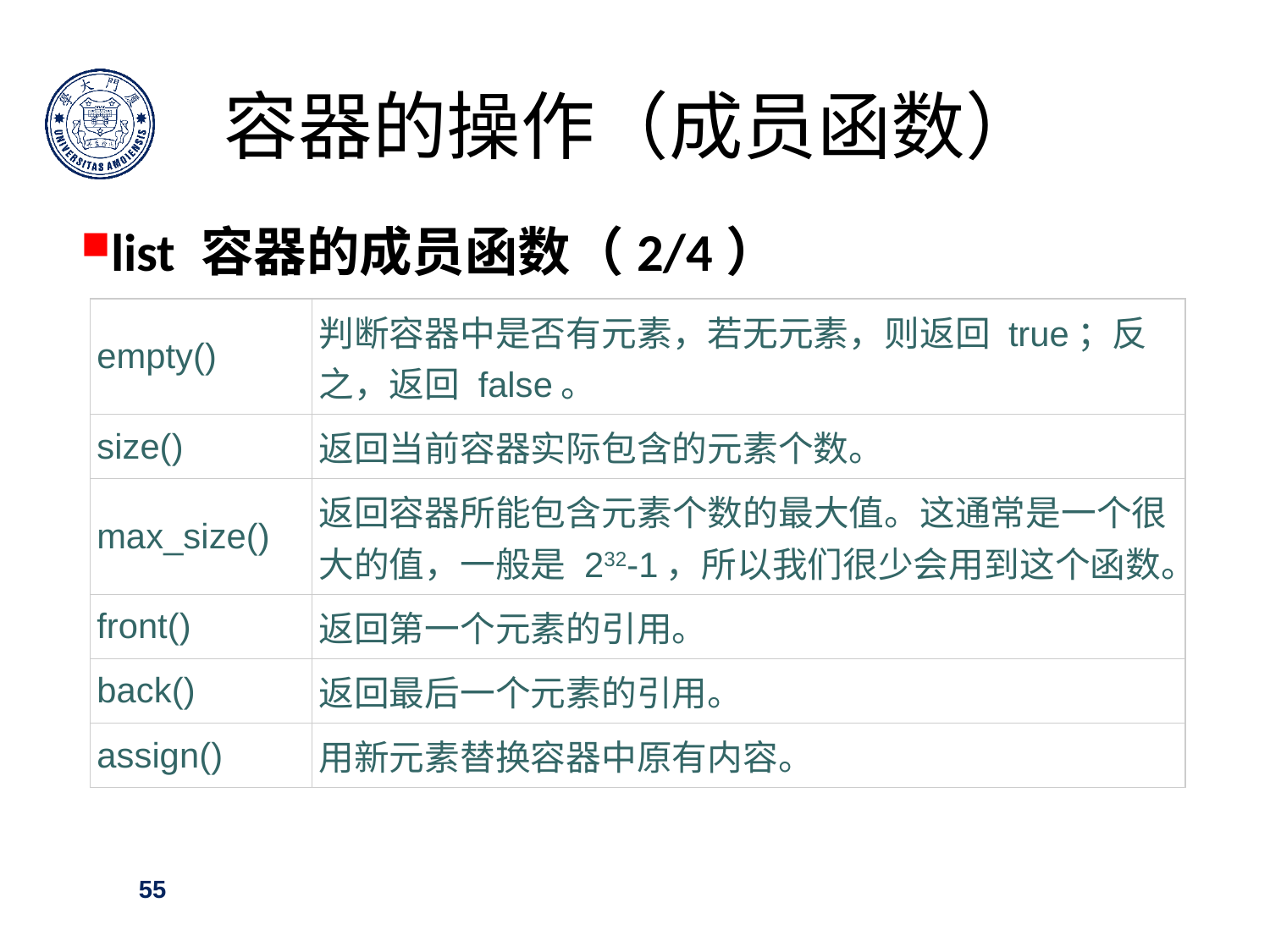

# 容器的操作（成员函数）
list 容器的成员函数（2/4）

| empty() | 判断容器中是否有元素，若无元素，则返回 true；反之，返回 false。 |
| --- | --- |
| size() | 返回当前容器实际包含的元素个数。 |
| max\_size() | 返回容器所能包含元素个数的最大值。这通常是一个很大的值，一般是 232-1，所以我们很少会用到这个函数。 |
| front() | 返回第一个元素的引用。 |
| back() | 返回最后一个元素的引用。 |
| assign() | 用新元素替换容器中原有内容。 |
55